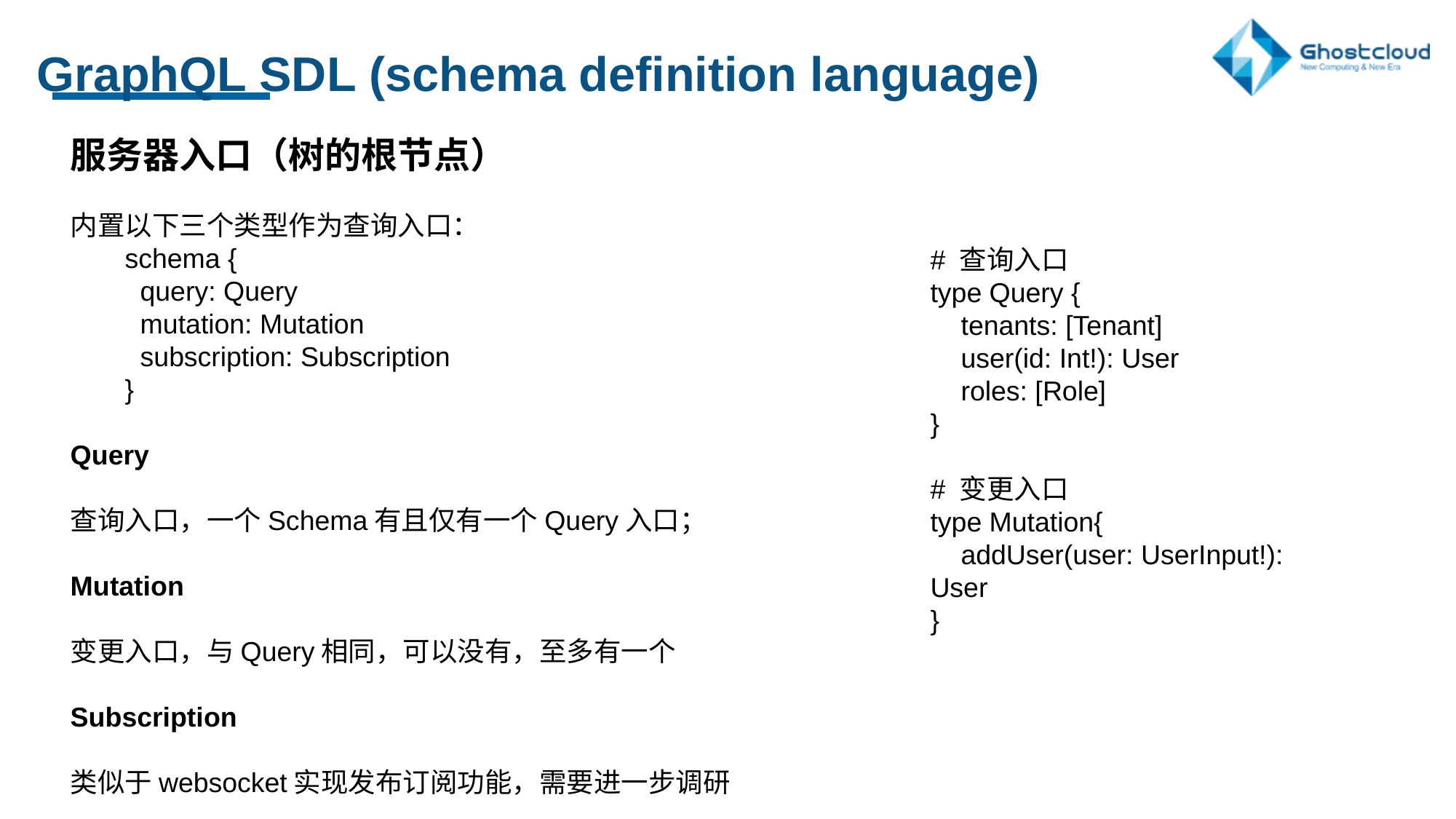

GraphQL SDL (schema definition language)
服务器入口（树的根节点）

内置以下三个类型作为查询入口：
schema {
  query: Query
  mutation: Mutation
  subscription: Subscription
}

Query

查询入口，一个Schema有且仅有一个Query入口；

Mutation

变更入口，与Query相同，可以没有，至多有一个

Subscription

类似于websocket实现发布订阅功能，需要进一步调研
# 查询入口
type Query {
    tenants: [Tenant]
    user(id: Int!): User
    roles: [Role]
}

# 变更入口
type Mutation{
    addUser(user: UserInput!): User
}